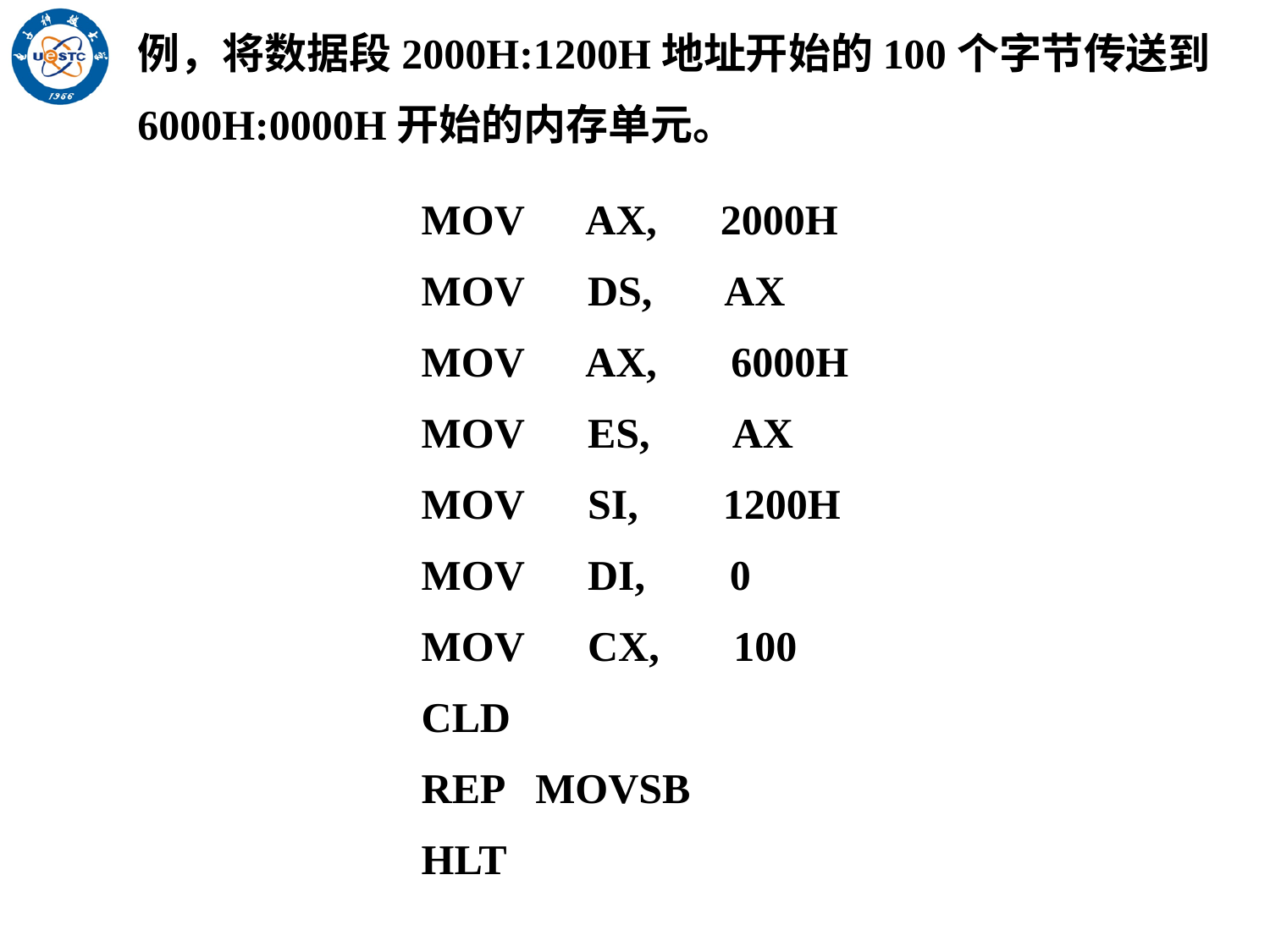

例，将数据段2000H:1200H地址开始的100个字节传送到6000H:0000H开始的内存单元。
		MOV      AX,      2000H
		MOV      DS,       AX
		MOV      AX,       6000H
		MOV      ES,        AX
		MOV      SI,        1200H
		MOV      DI,        0
		MOV      CX,       100
		CLD
		REP   MOVSB
		HLT